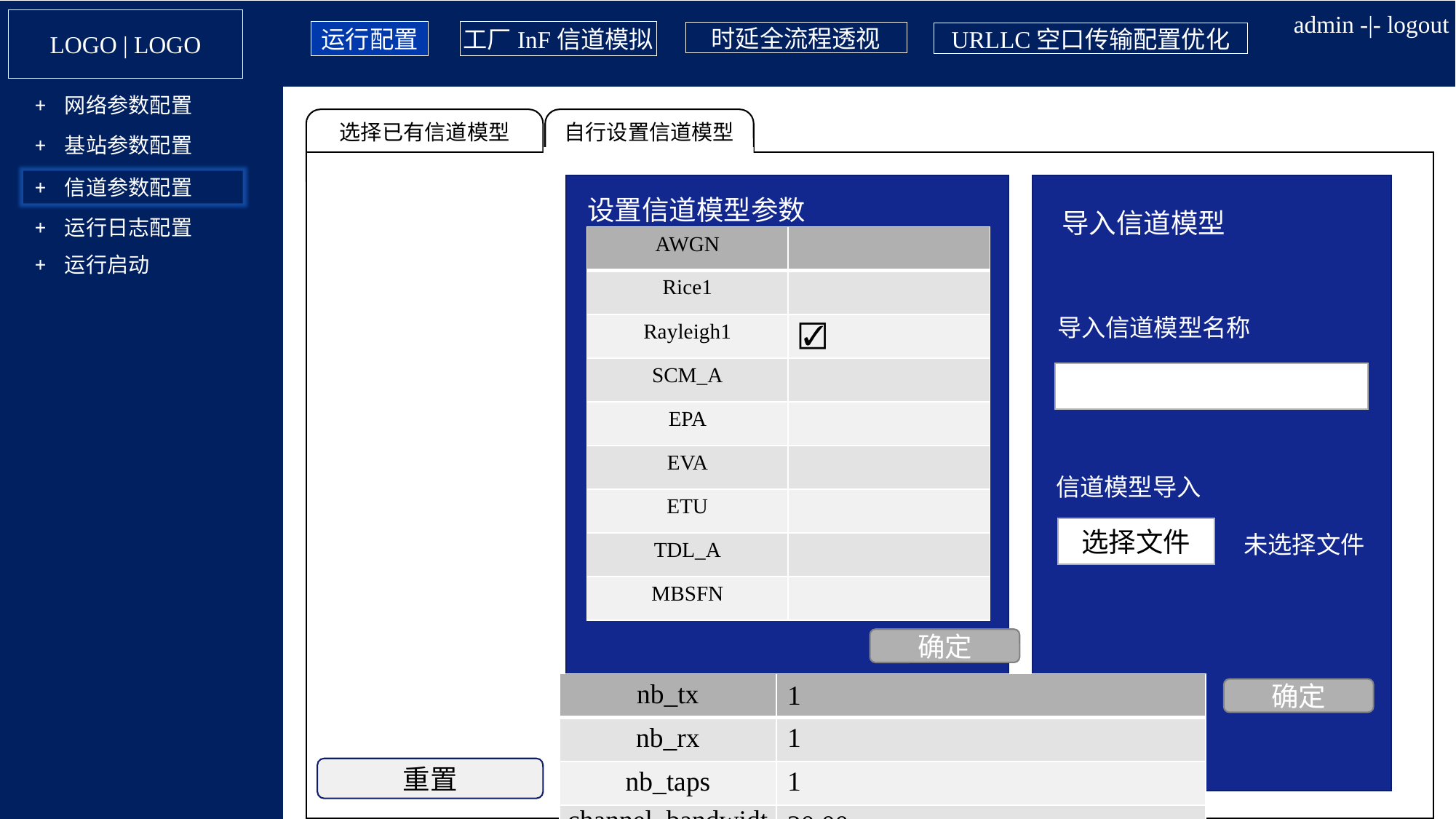

admin -|- logout
LOGO | LOGO
运行配置
工厂InF信道模拟
时延全流程透视
URLLC空口传输配置优化

+ 网络参数配置
选择已有信道模型
自行设置信道模型
+ 基站参数配置

+ 信道参数配置

设置信道模型参数
导入信道模型
+ 运行日志配置
| AWGN |  |
| --- | --- |
| Rice1 |  |
| Rayleigh1 | ☑️ |
| SCM\_A |  |
| EPA |  |
| EVA |  |
| ETU |  |
| TDL\_A |  |
| MBSFN |  |
+ 运行启动
导入信道模型名称

信道模型导入
选择文件
未选择文件
确定
| nb\_tx | 1 |
| --- | --- |
| nb\_rx | 1 |
| nb\_taps | 1 |
| channel\_bandwidth | 20.00 |
| sampling\_rate | 30.72 |
| max\_Doppler | 0 |
| amps | {0.0,-1.0,-2.0,-3.0,-8.0,-17.2,-20.8} |
| delays | { 0,0.03,0.07,0.09,0.11,0.19,0.41} |
| channel\_length | 1 |
| Td | 0 |
| aoa | 0.03 |
| ricean\_factor | 0.0 |
| path\_loss\_dB | 10 |
确定
重置
确定